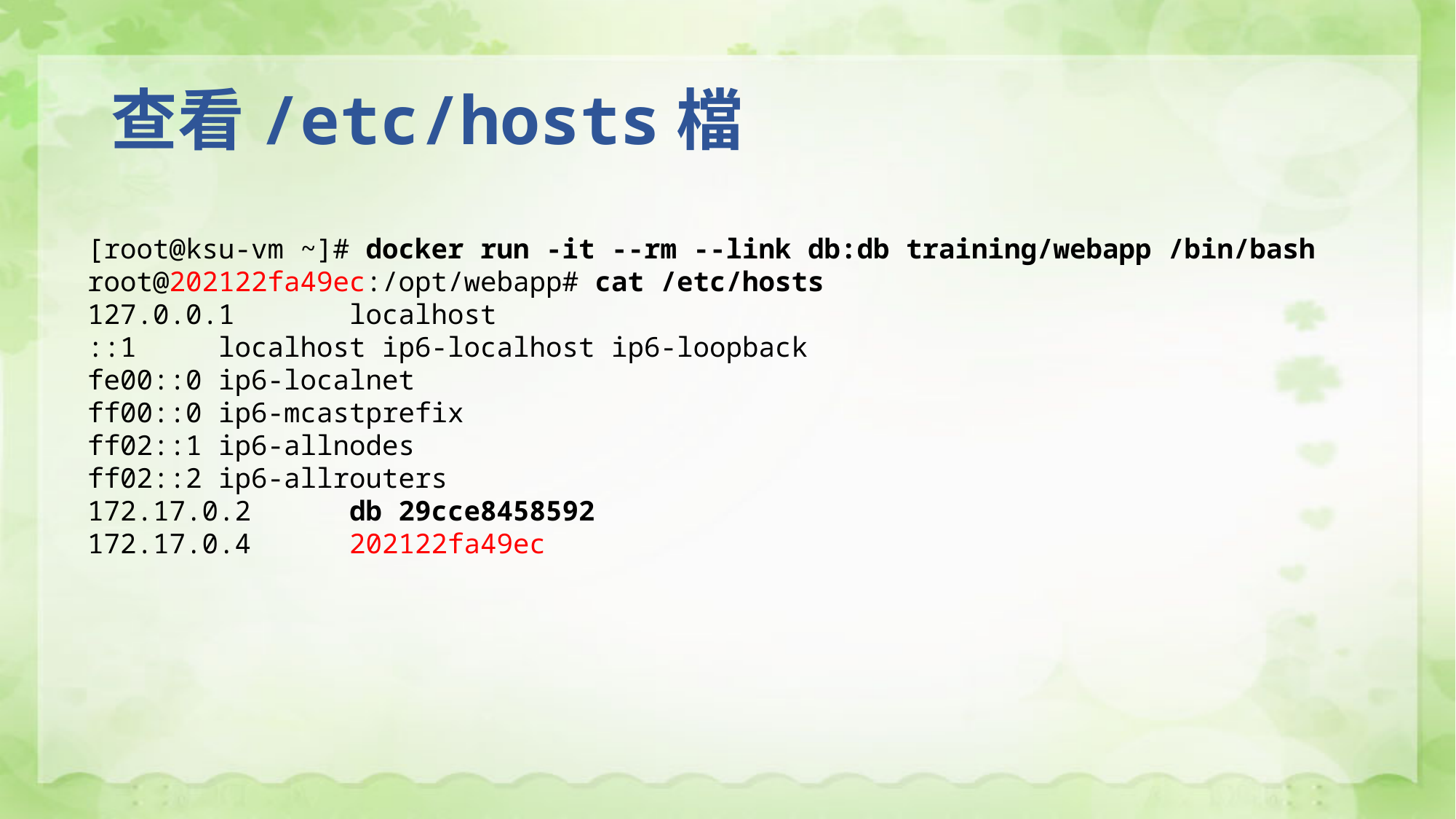

# 查看/etc/hosts檔
[root@ksu-vm ~]# docker run -it --rm --link db:db training/webapp /bin/bash
root@202122fa49ec:/opt/webapp# cat /etc/hosts
127.0.0.1       localhost
::1     localhost ip6-localhost ip6-loopback
fe00::0 ip6-localnet
ff00::0 ip6-mcastprefix
ff02::1 ip6-allnodes
ff02::2 ip6-allrouters
172.17.0.2      db 29cce8458592
172.17.0.4      202122fa49ec